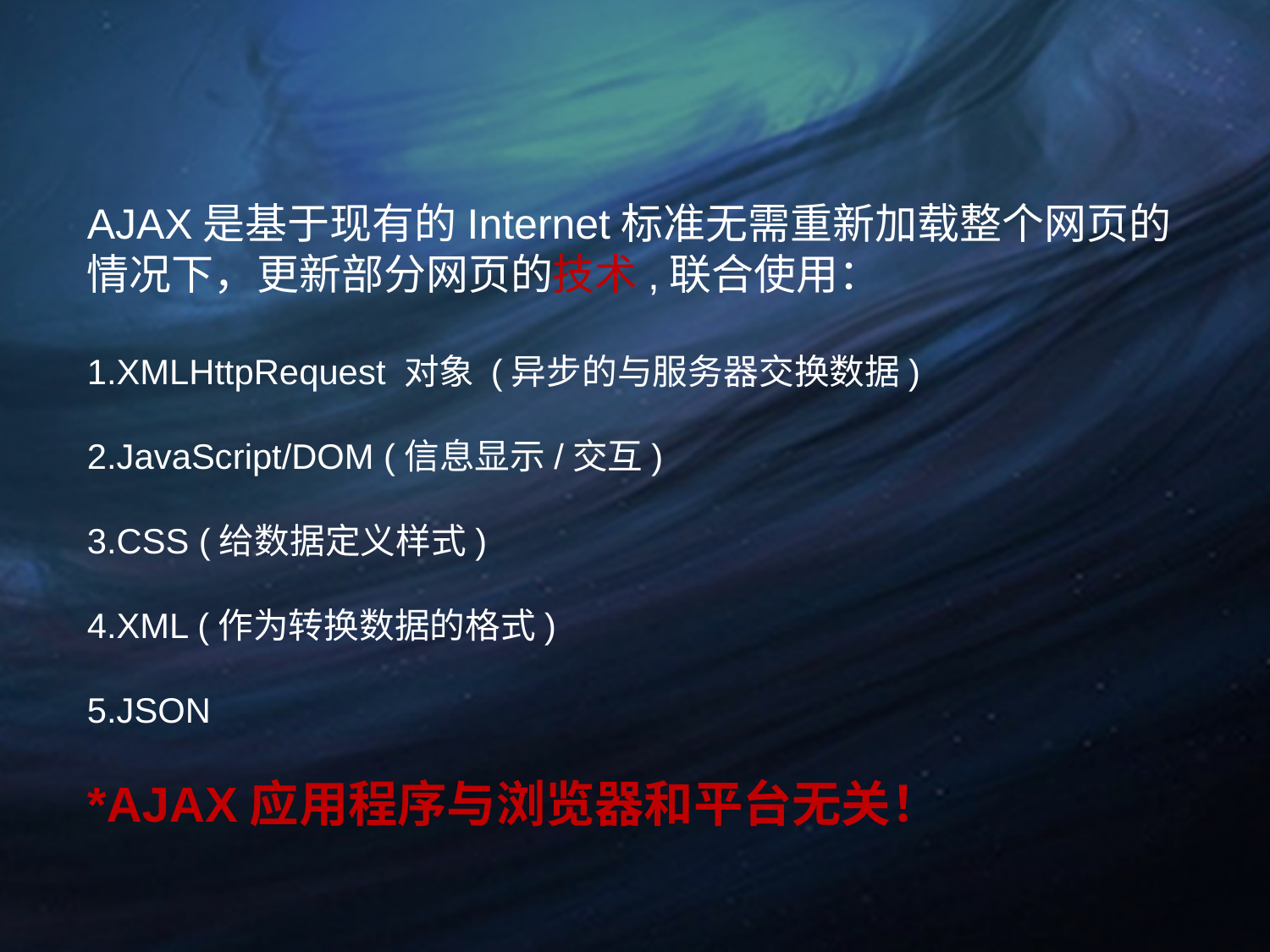

AJAX是基于现有的Internet标准无需重新加载整个网页的情况下，更新部分网页的技术,联合使用：

1.XMLHttpRequest 对象 (异步的与服务器交换数据)

2.JavaScript/DOM (信息显示/交互)

3.CSS (给数据定义样式)

4.XML (作为转换数据的格式)

5.JSON

*AJAX应用程序与浏览器和平台无关！